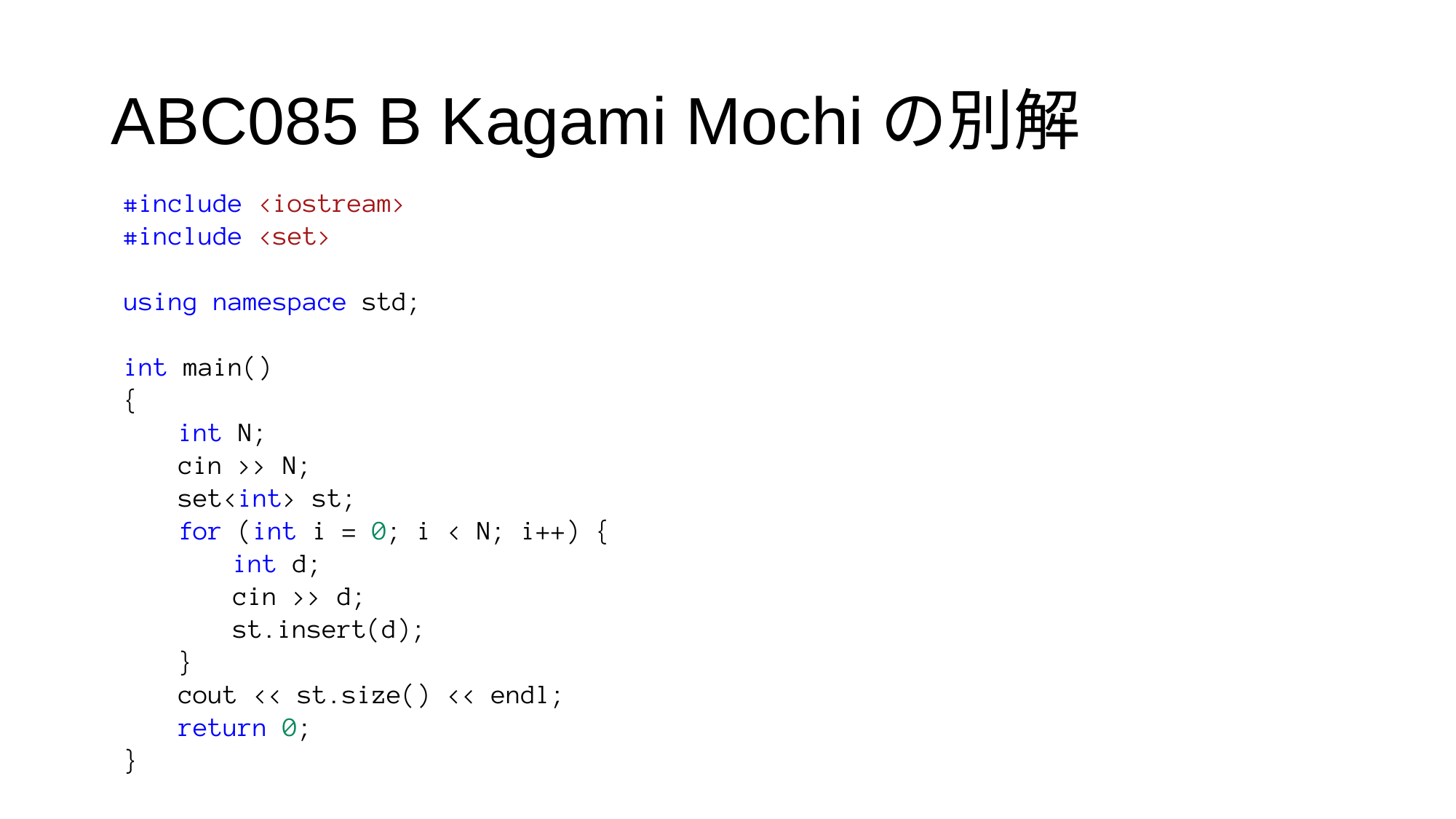

# ABC085 B Kagami Mochiの別解
#include <iostream>
#include <set>
using namespace std;
int main()
{
int N;
cin >> N;
set<int> st;
for (int i = 0; i < N; i++) {
int d;
cin >> d;
st.insert(d);
}
cout << st.size() << endl;
return 0;
}